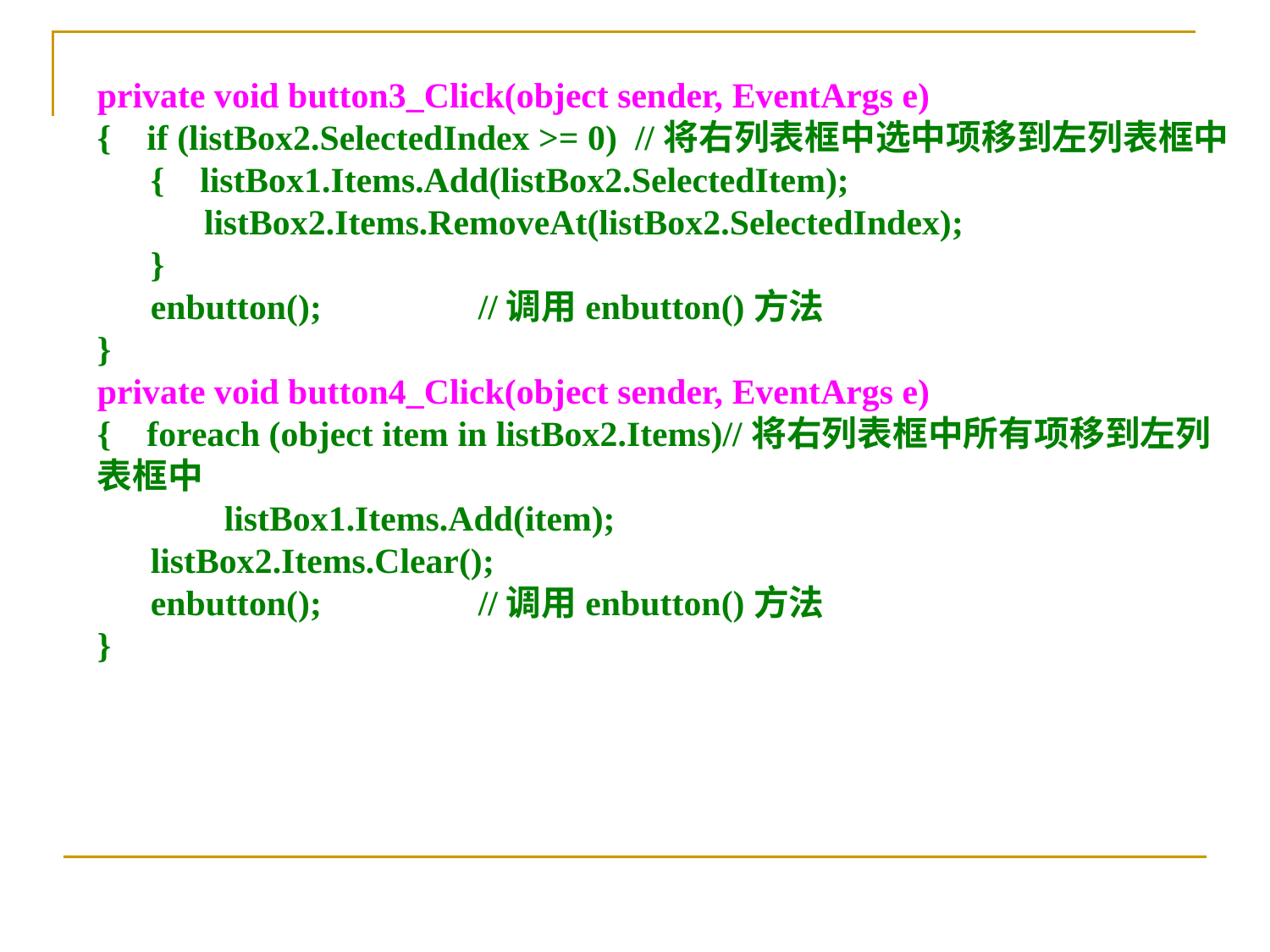

private void button3_Click(object sender, EventArgs e)
{    if (listBox2.SelectedIndex >= 0)  //将右列表框中选中项移到左列表框中
      {    listBox1.Items.Add(listBox2.SelectedItem);
            listBox2.Items.RemoveAt(listBox2.SelectedIndex);
      }
      enbutton();		//调用enbutton()方法
}
private void button4_Click(object sender, EventArgs e)
{    foreach (object item in listBox2.Items)//将右列表框中所有项移到左列表框中
    	listBox1.Items.Add(item);
      listBox2.Items.Clear();
      enbutton();		//调用enbutton()方法
}